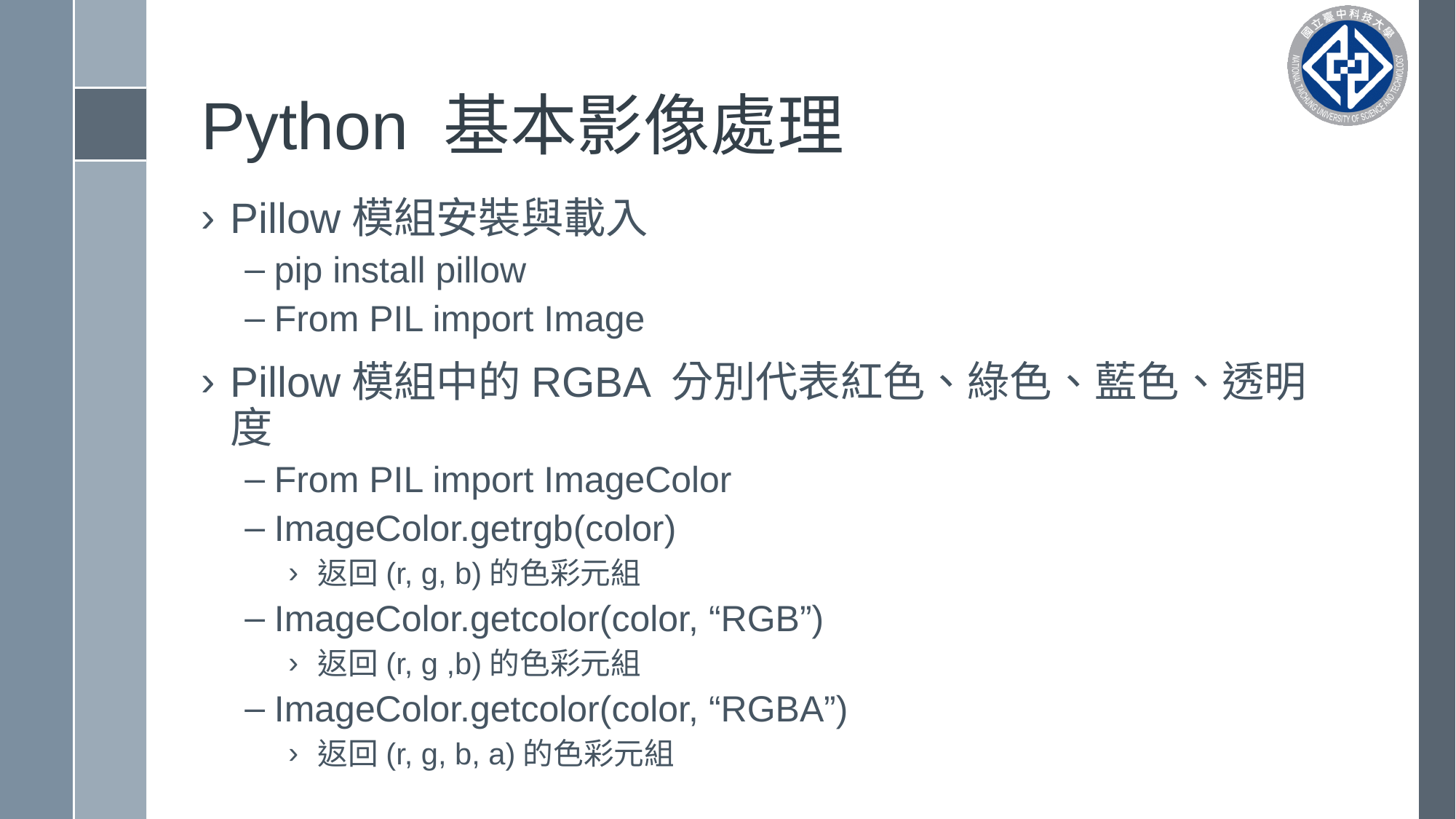

# Python 基本影像處理
Pillow模組安裝與載入
pip install pillow
From PIL import Image
Pillow模組中的RGBA 分別代表紅色、綠色、藍色、透明度
From PIL import ImageColor
ImageColor.getrgb(color)
返回(r, g, b)的色彩元組
ImageColor.getcolor(color, “RGB”)
返回(r, g ,b)的色彩元組
ImageColor.getcolor(color, “RGBA”)
返回(r, g, b, a)的色彩元組